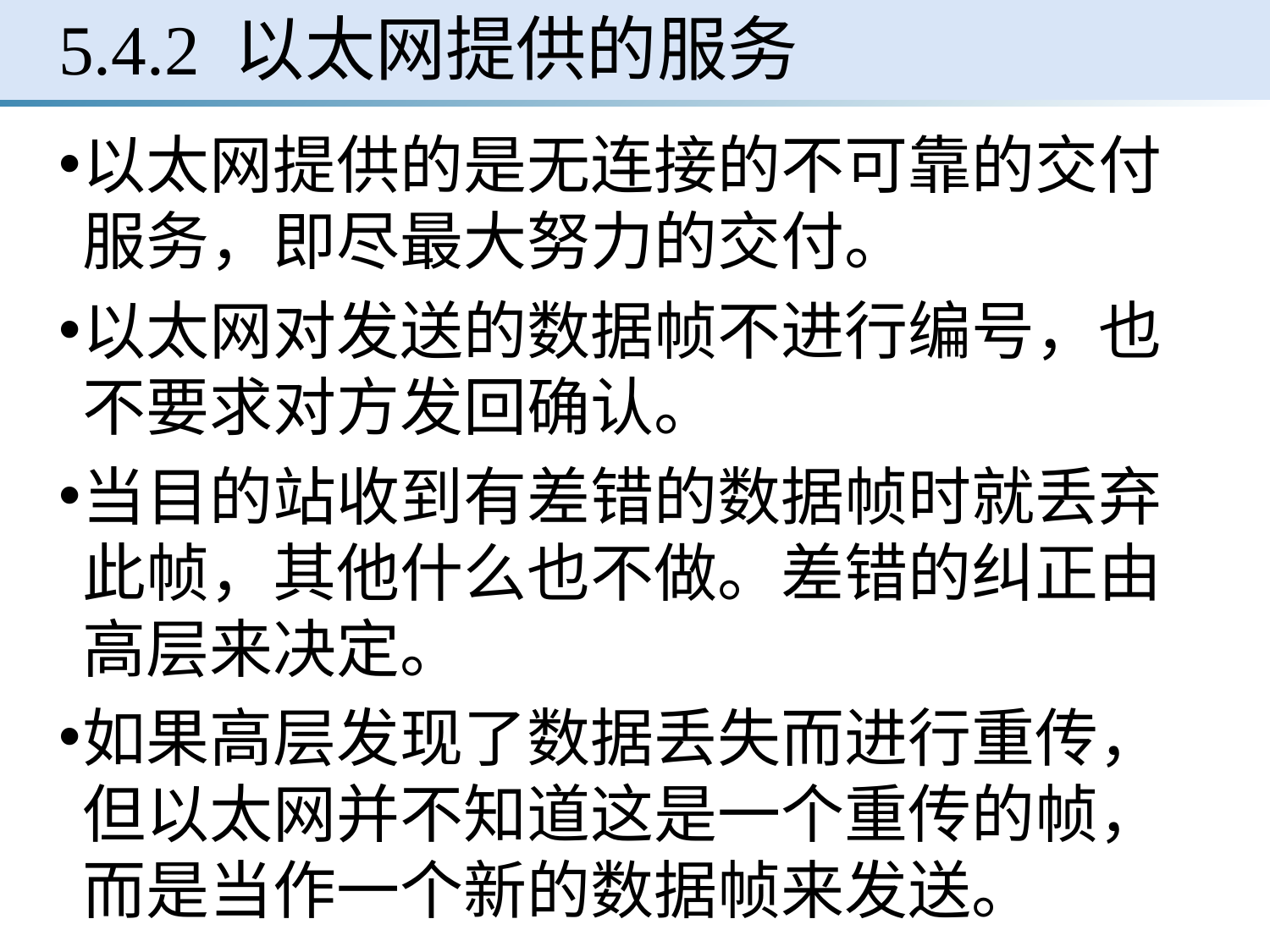

# 5.4.2 以太网提供的服务
以太网提供的是无连接的不可靠的交付服务，即尽最大努力的交付。
以太网对发送的数据帧不进行编号，也不要求对方发回确认。
当目的站收到有差错的数据帧时就丢弃此帧，其他什么也不做。差错的纠正由高层来决定。
如果高层发现了数据丢失而进行重传，但以太网并不知道这是一个重传的帧，而是当作一个新的数据帧来发送。